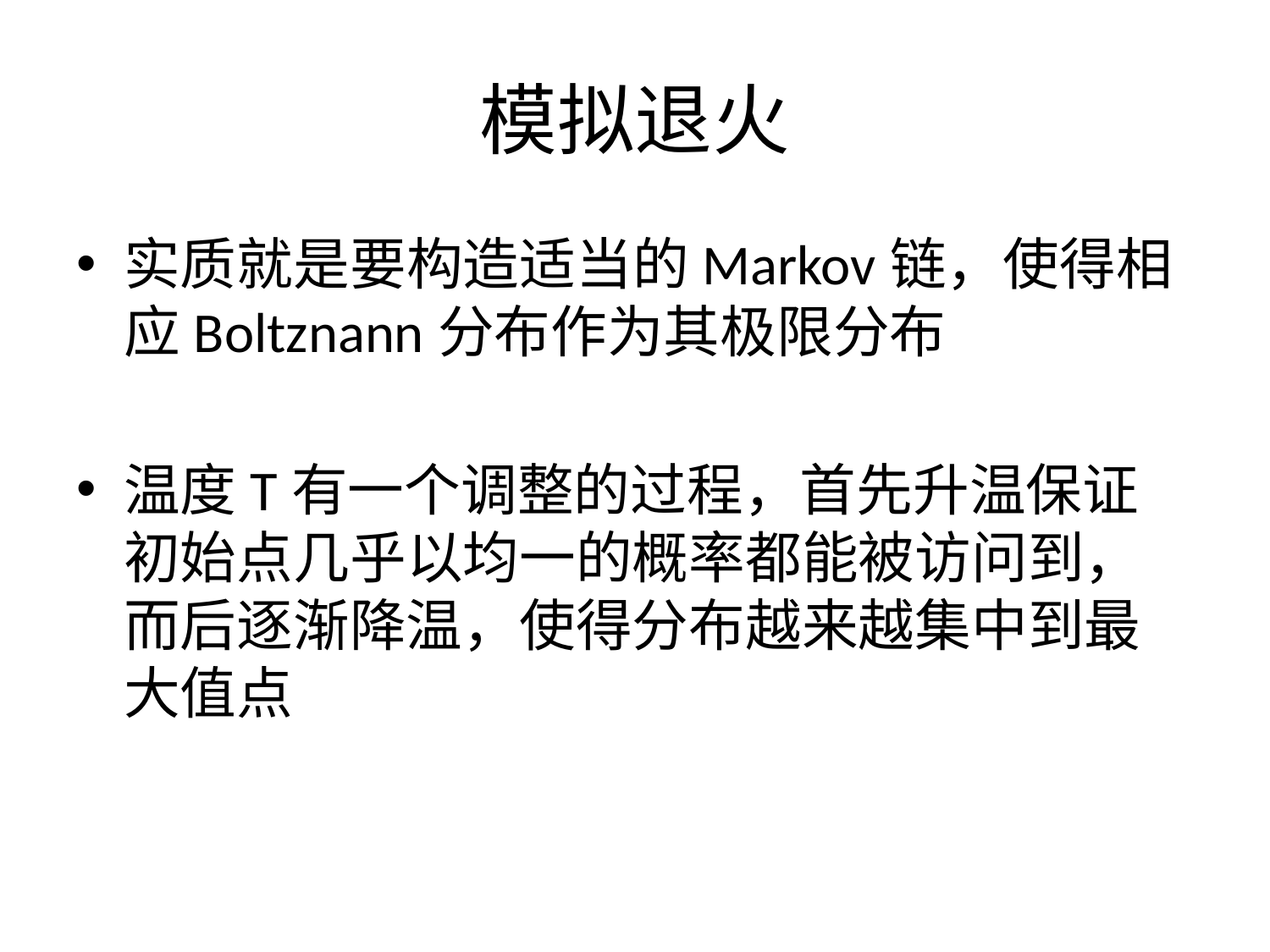

# 模拟退火
实质就是要构造适当的Markov链，使得相应Boltznann分布作为其极限分布

温度T有一个调整的过程，首先升温保证初始点几乎以均一的概率都能被访问到，而后逐渐降温，使得分布越来越集中到最大值点